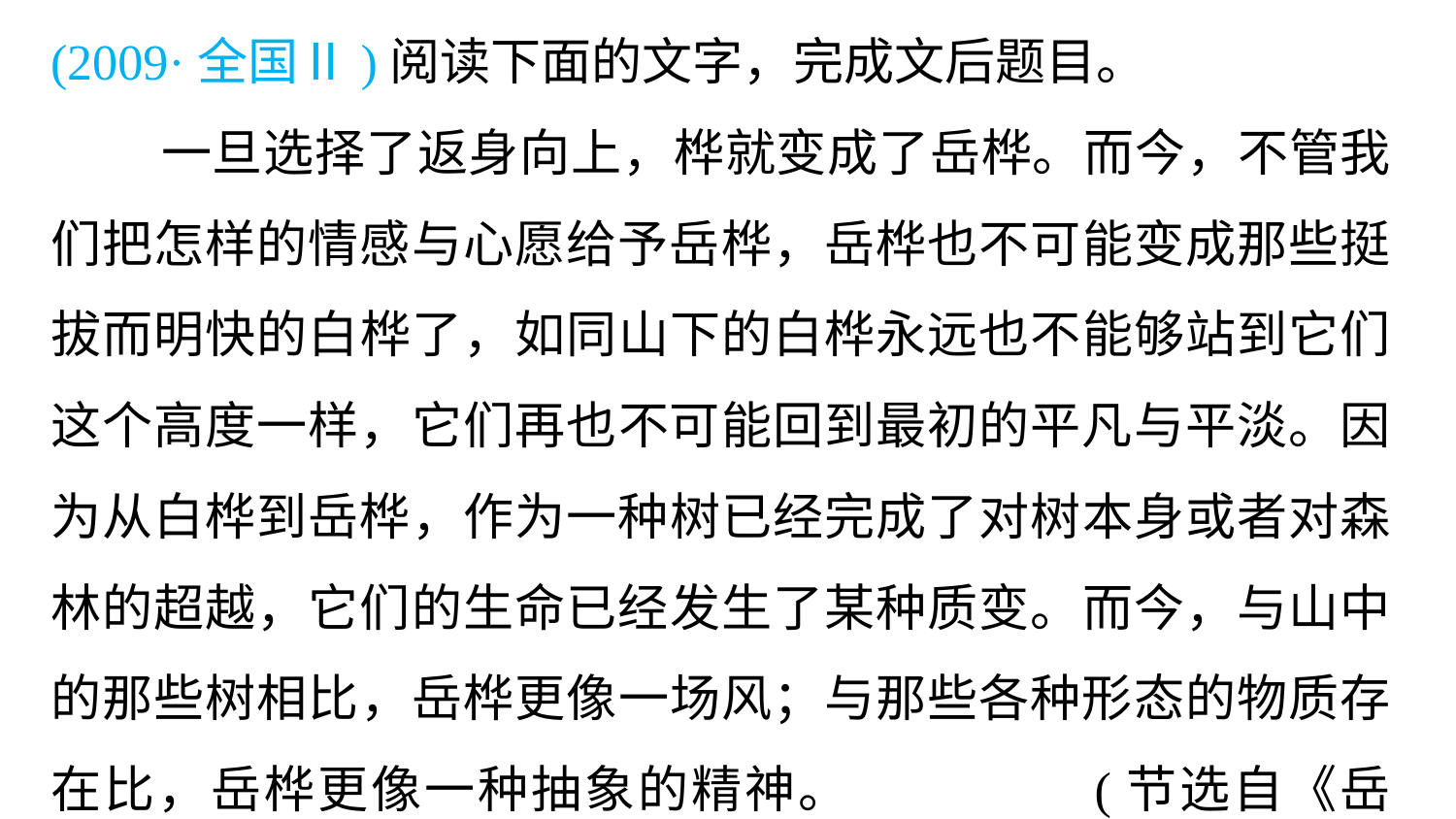

(2009·全国Ⅱ)阅读下面的文字，完成文后题目。
        一旦选择了返身向上，桦就变成了岳桦。而今，不管我们把怎样的情感与心愿给予岳桦，岳桦也不可能变成那些挺拔而明快的白桦了，如同山下的白桦永远也不能够站到它们这个高度一样，它们再也不可能回到最初的平凡与平淡。因为从白桦到岳桦，作为一种树已经完成了对树本身或者对森林的超越，它们的生命已经发生了某种质变。而今，与山中的那些树相比，岳桦更像一场风；与那些各种形态的物质存在比，岳桦更像一种抽象的精神。                (节选自《岳桦》)